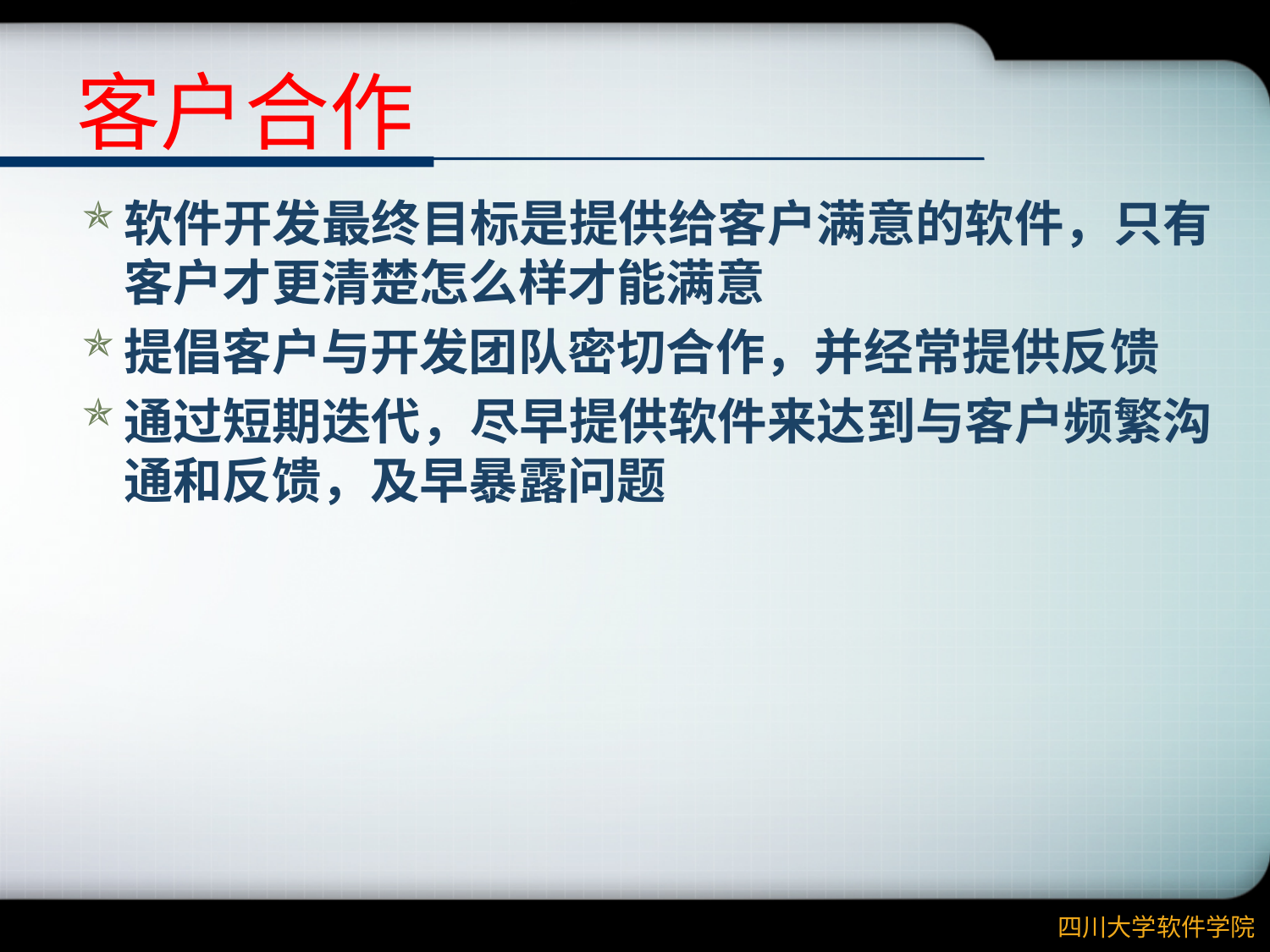

# 客户合作
软件开发最终目标是提供给客户满意的软件，只有客户才更清楚怎么样才能满意
提倡客户与开发团队密切合作，并经常提供反馈
通过短期迭代，尽早提供软件来达到与客户频繁沟通和反馈，及早暴露问题